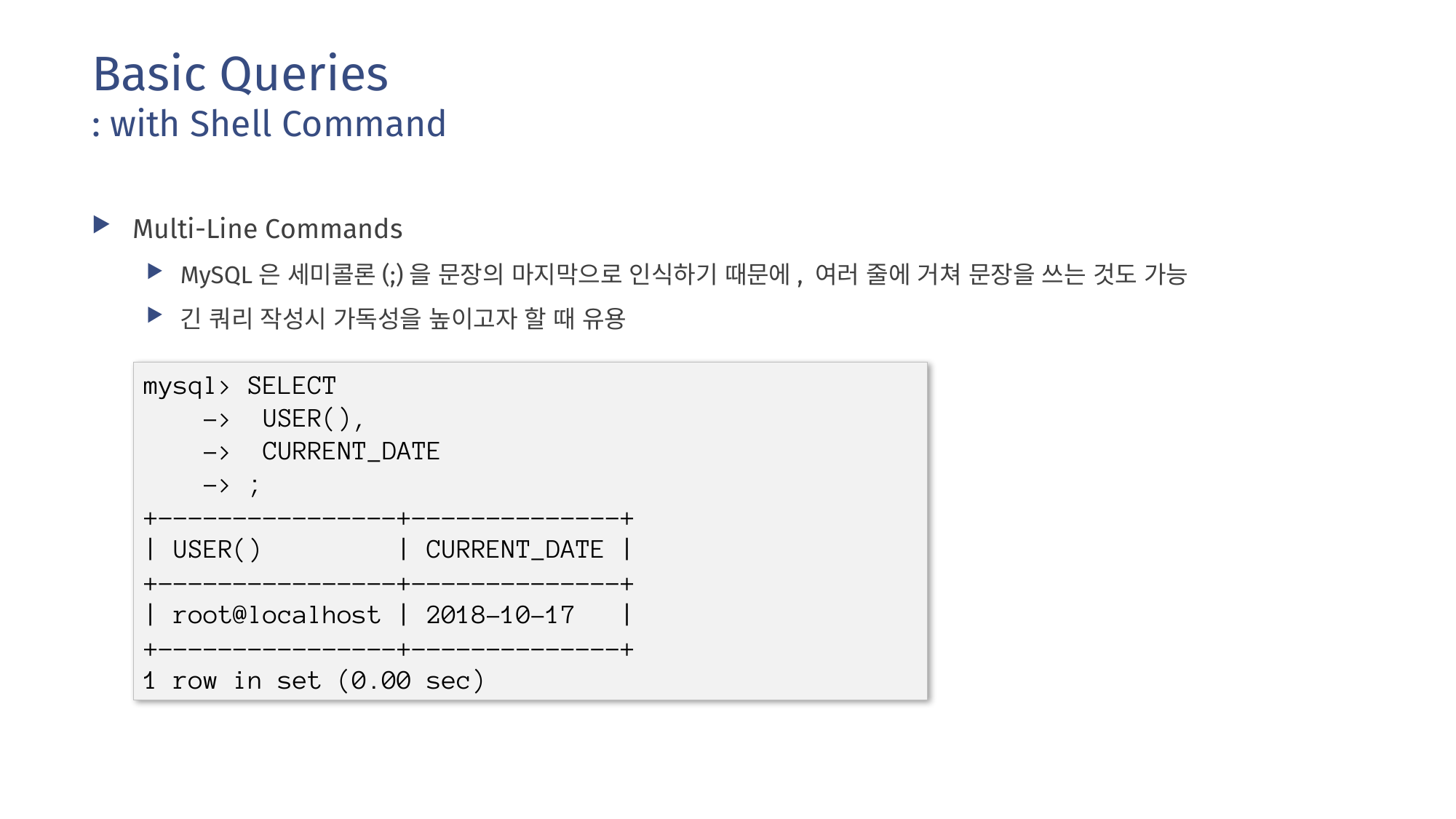

# Basic Queries : with Shell Command

Multi-Line Commands
MySQL은 세미콜론(;)을 문장의 마지막으로 인식하기 때문에, 여러 줄에 거쳐 문장을 쓰는 것도 가능
긴 쿼리 작성시 가독성을 높이고자 할 때 유용

mysql> SELECT
    ->  USER(),
    ->  CURRENT_DATE
    -> ;
+----------------+--------------+
| USER()         | CURRENT_DATE |
+----------------+--------------+
| root@localhost | 2018-10-17   |
+----------------+--------------+
1 row in set (0.00 sec)